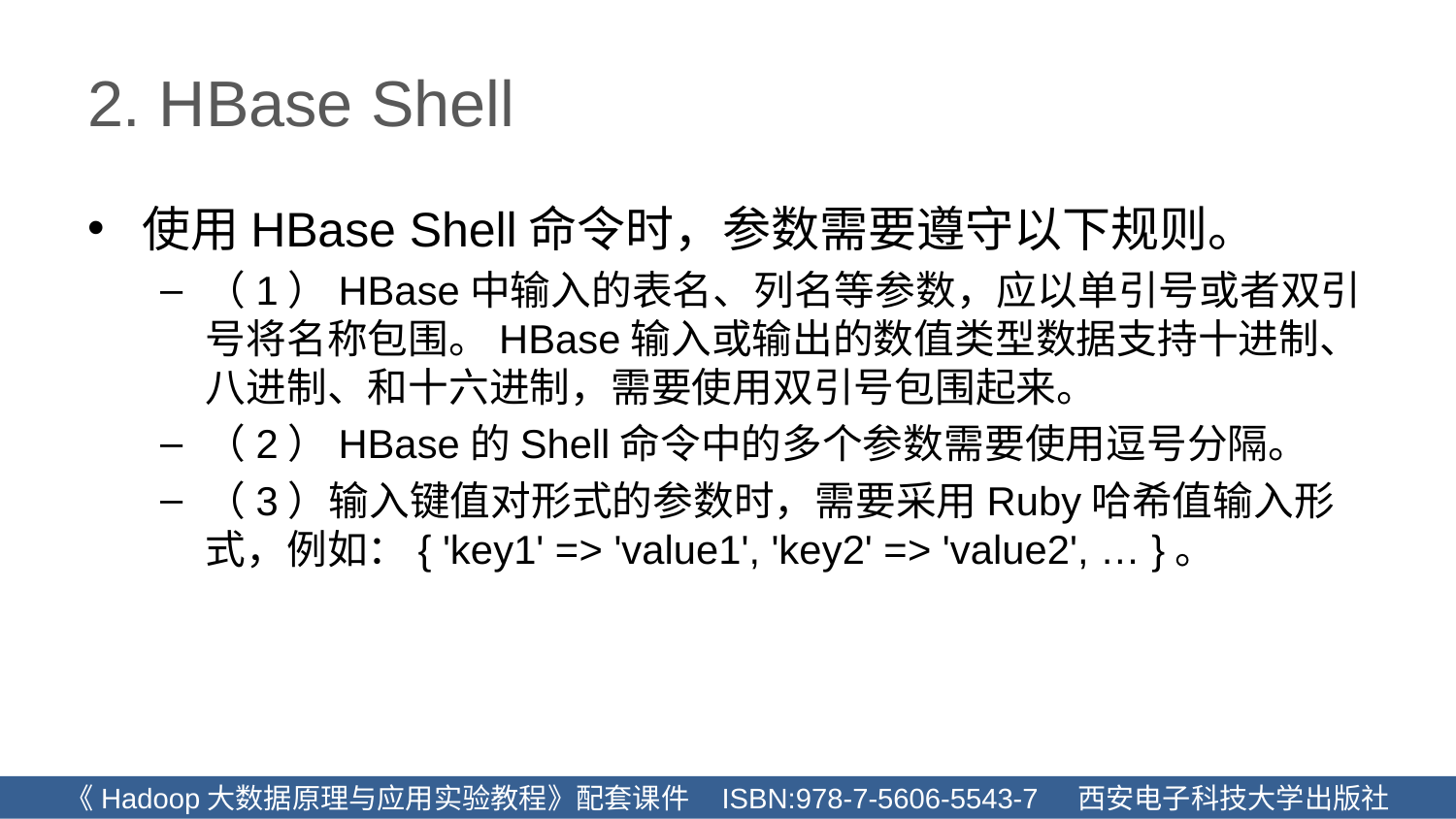

# 2. HBase Shell
使用HBase Shell命令时，参数需要遵守以下规则。
（1）HBase中输入的表名、列名等参数，应以单引号或者双引号将名称包围。HBase输入或输出的数值类型数据支持十进制、八进制、和十六进制，需要使用双引号包围起来。
（2）HBase的Shell命令中的多个参数需要使用逗号分隔。
（3）输入键值对形式的参数时，需要采用Ruby哈希值输入形式，例如：{ 'key1' => 'value1', 'key2' => 'value2', … }。